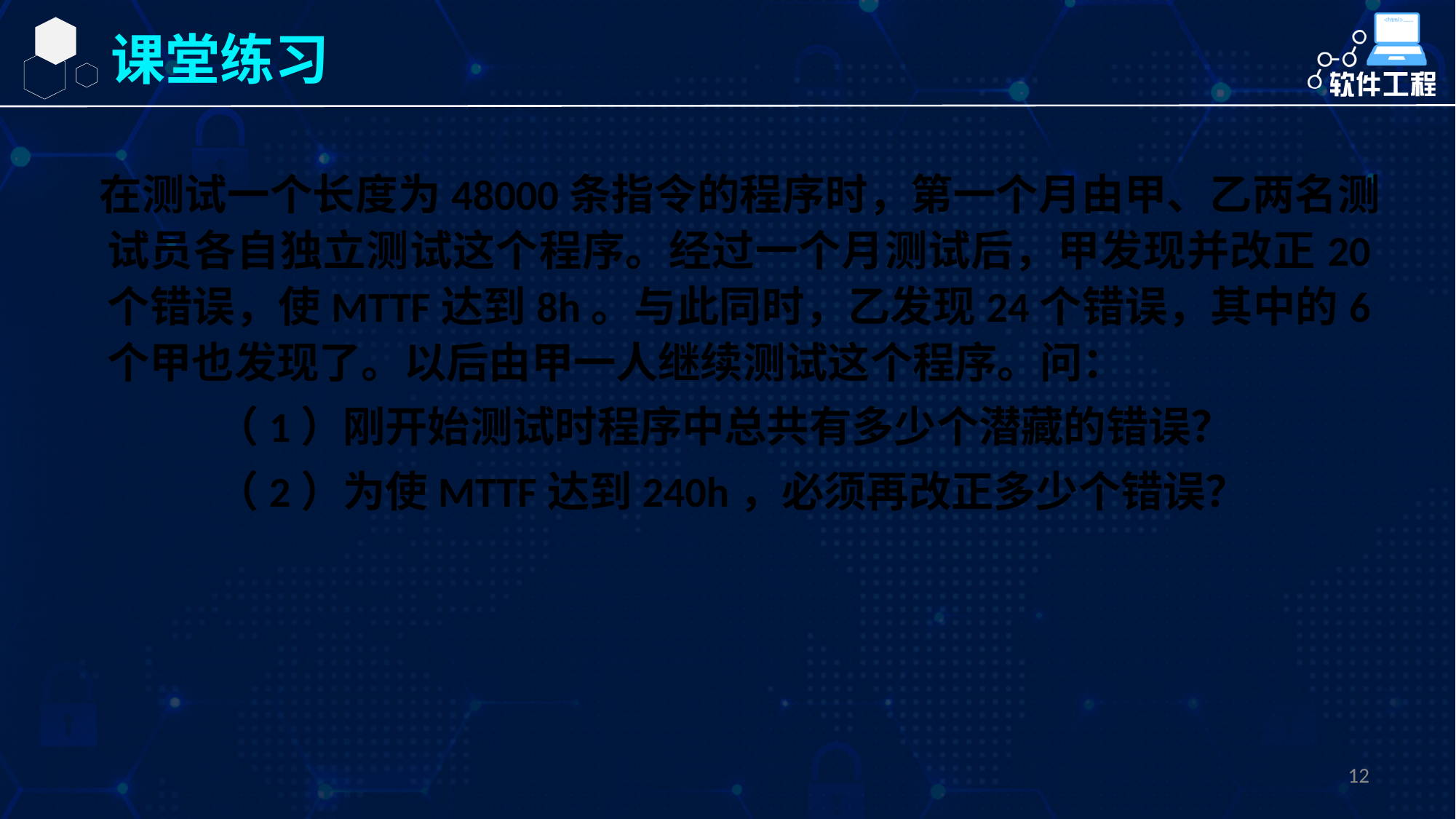

课堂练习
   在测试一个长度为48000条指令的程序时，第一个月由甲、乙两名测试员各自独立测试这个程序。经过一个月测试后，甲发现并改正20个错误，使MTTF达到8h。与此同时，乙发现24个错误，其中的6个甲也发现了。以后由甲一人继续测试这个程序。问：
		（1）刚开始测试时程序中总共有多少个潜藏的错误？
		（2）为使MTTF达到240h，必须再改正多少个错误？
12